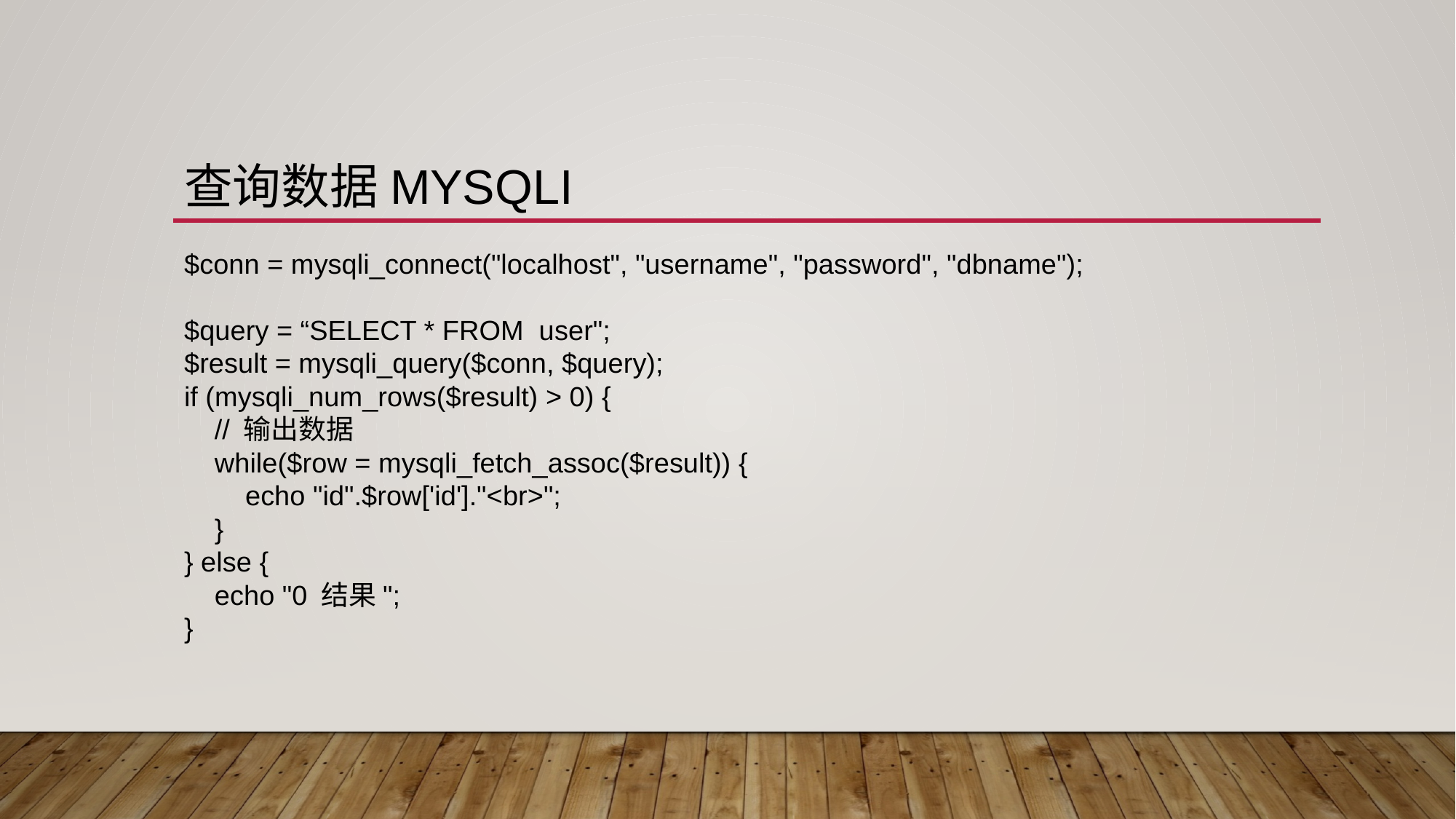

# 查询数据mysqli
$conn = mysqli_connect("localhost", "username", "password", "dbname");

$query = “SELECT * FROM  user";
$result = mysqli_query($conn, $query);
if (mysqli_num_rows($result) > 0) {
    // 输出数据
    while($row = mysqli_fetch_assoc($result)) {
        echo "id".$row['id']."<br>";
    }
} else {
    echo "0 结果";
}